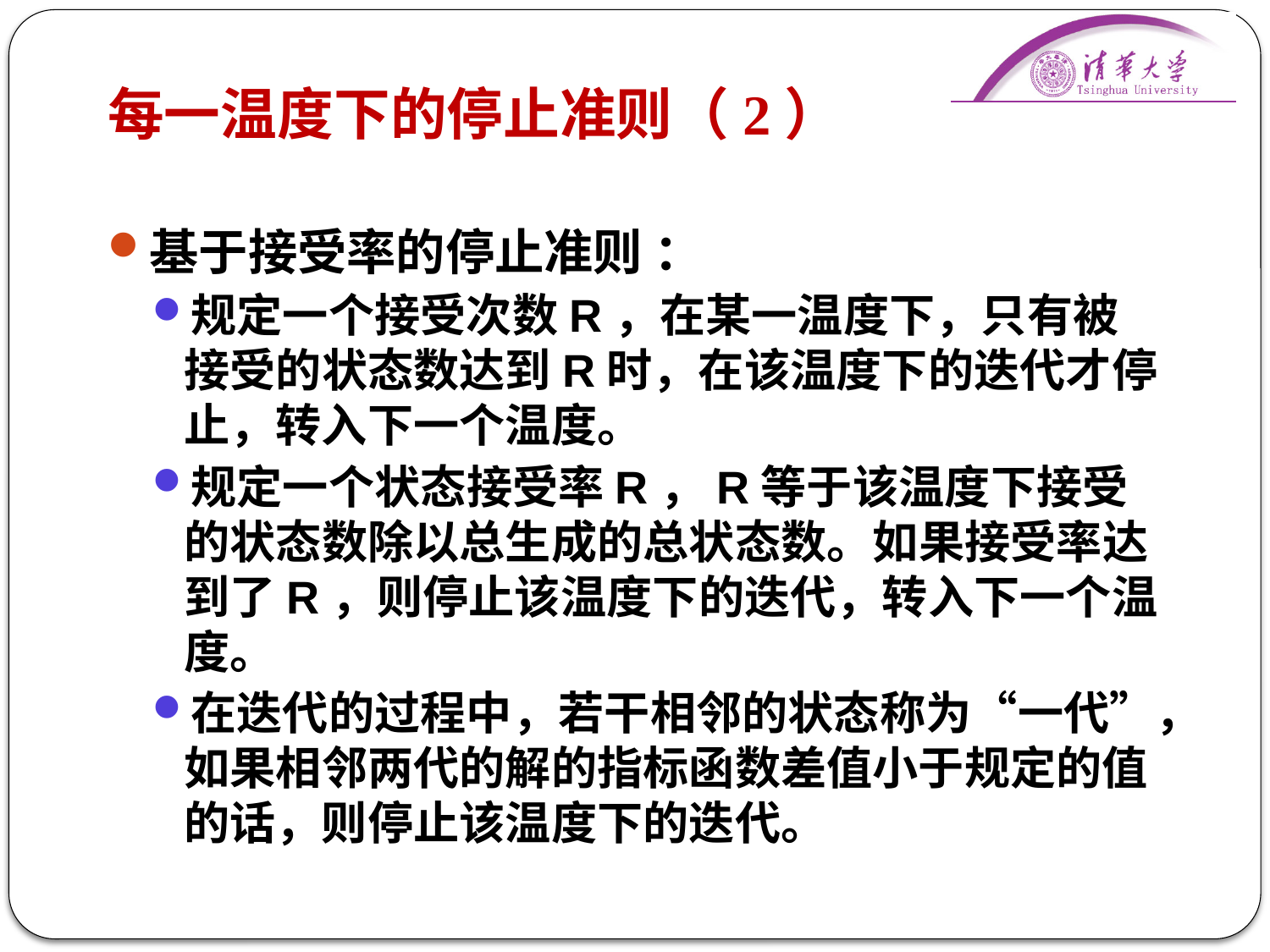

# 每一温度下的停止准则（2）
基于接受率的停止准则 ：
规定一个接受次数R，在某一温度下，只有被接受的状态数达到R时，在该温度下的迭代才停止，转入下一个温度。
规定一个状态接受率R，R等于该温度下接受的状态数除以总生成的总状态数。如果接受率达到了R，则停止该温度下的迭代，转入下一个温度。
在迭代的过程中，若干相邻的状态称为“一代”，如果相邻两代的解的指标函数差值小于规定的值的话，则停止该温度下的迭代。